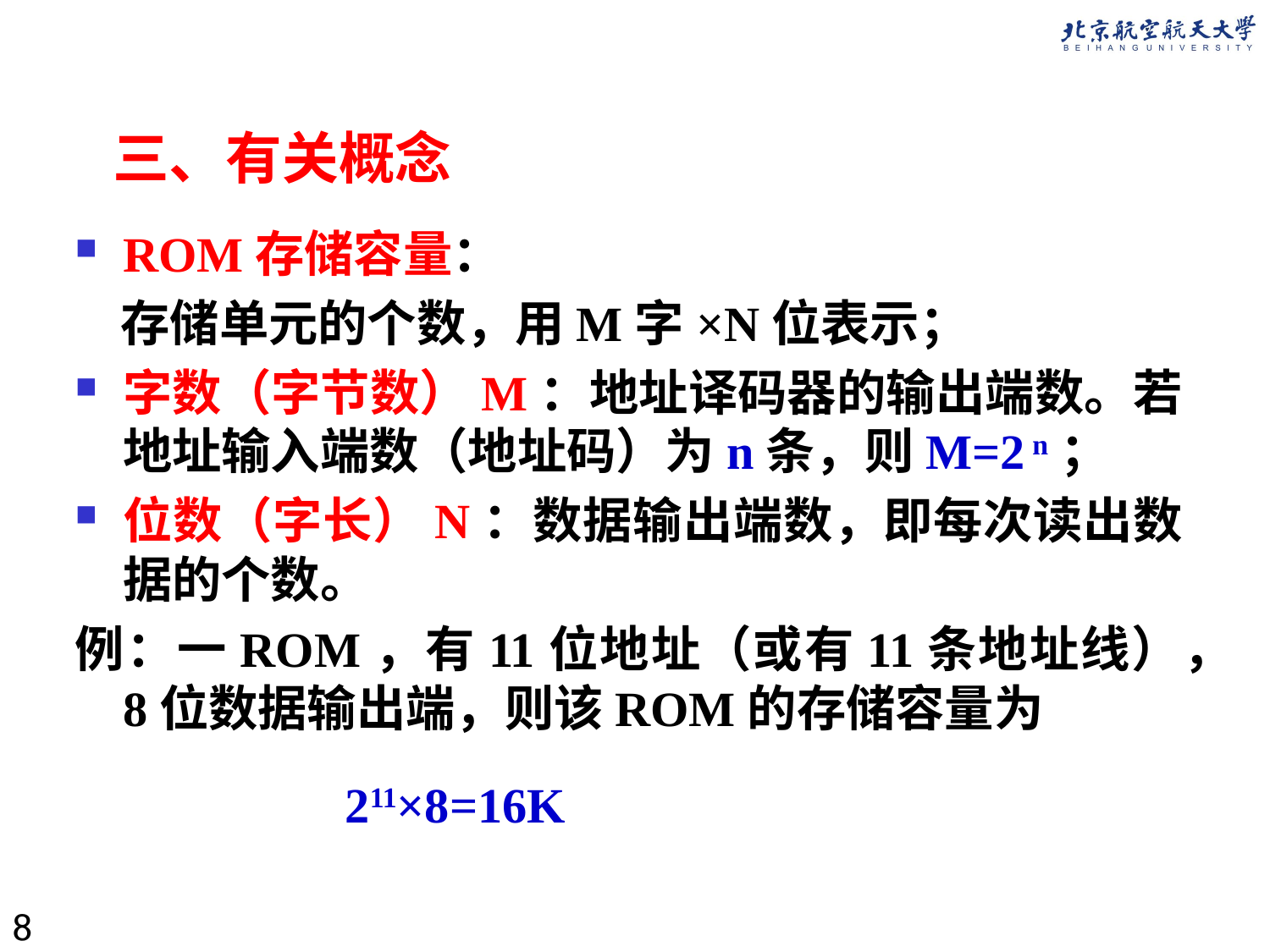

三、有关概念
ROM存储容量：
   存储单元的个数，用M字×N位表示；
字数（字节数）M：地址译码器的输出端数。若地址输入端数（地址码）为n条，则M=2 n；
位数（字长）N：数据输出端数，即每次读出数据的个数。
例：一ROM，有11位地址（或有11条地址线），8位数据输出端，则该ROM的存储容量为
211×8=16K
8